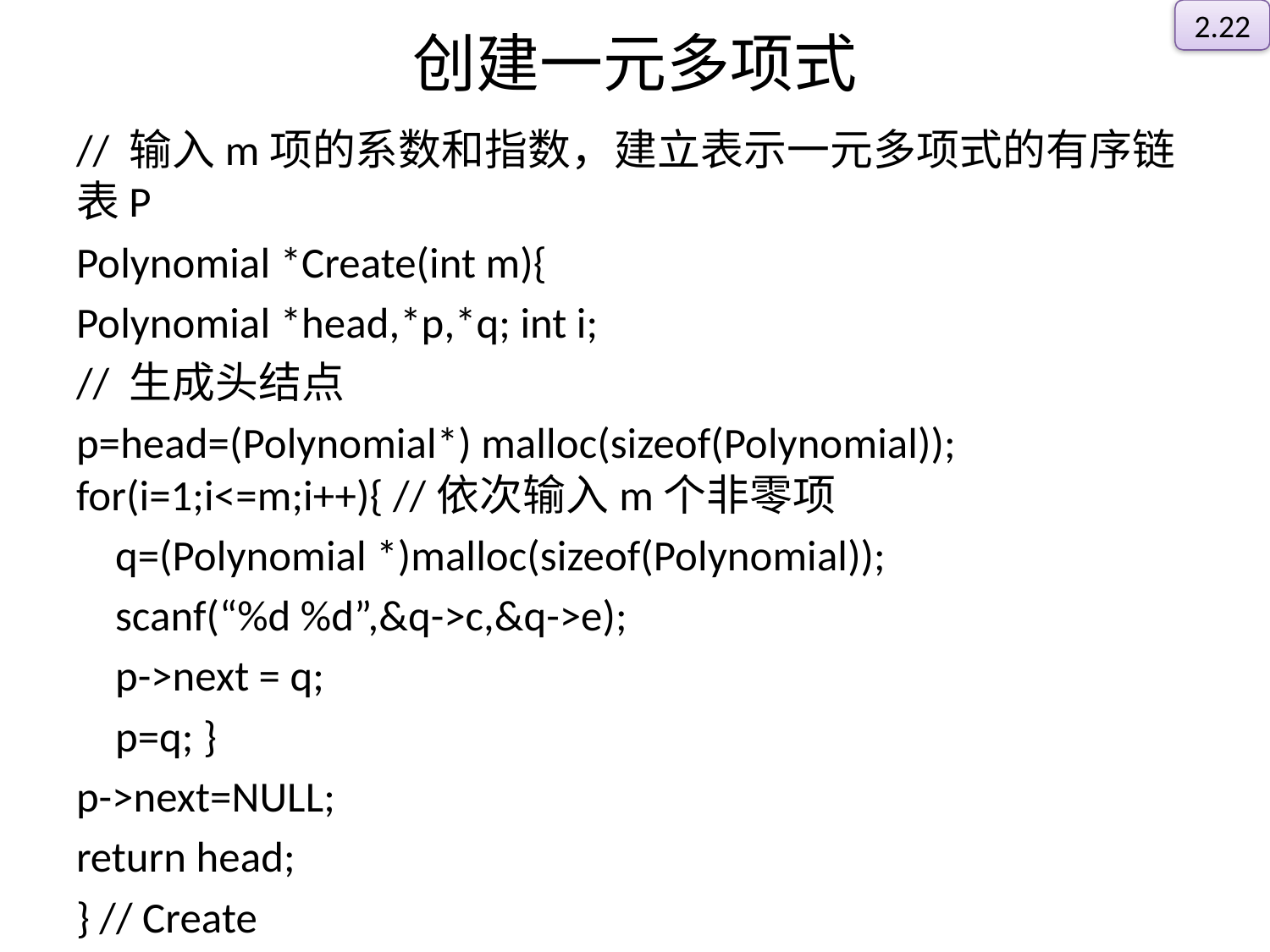

2.22
# 创建一元多项式
// 输入m项的系数和指数，建立表示一元多项式的有序链表P
Polynomial *Create(int m){
Polynomial *head,*p,*q; int i;
// 生成头结点
p=head=(Polynomial*) malloc(sizeof(Polynomial)); for(i=1;i<=m;i++){ //依次输入m个非零项
    q=(Polynomial *)malloc(sizeof(Polynomial));
    scanf(“%d %d”,&q->c,&q->e);
    p->next = q;
    p=q; }
p->next=NULL;
return head;
} // Create